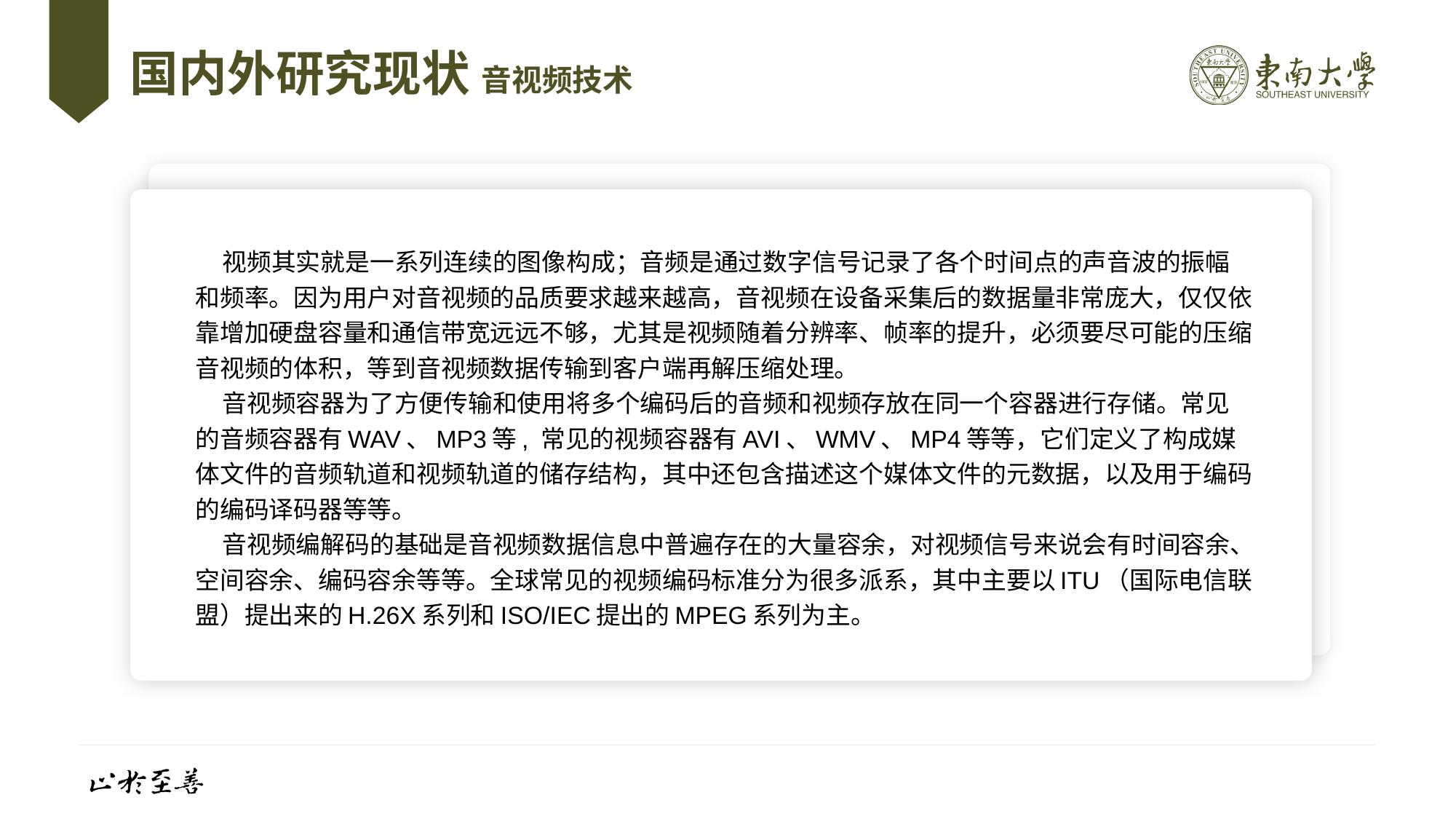

# 国内外研究现状 音视频技术

    视频其实就是一系列连续的图像构成；音频是通过数字信号记录了各个时间点的声音波的振幅和频率。因为用户对音视频的品质要求越来越高，音视频在设备采集后的数据量非常庞大，仅仅依靠增加硬盘容量和通信带宽远远不够，尤其是视频随着分辨率、帧率的提升，必须要尽可能的压缩音视频的体积，等到音视频数据传输到客户端再解压缩处理。
    音视频容器为了方便传输和使用将多个编码后的音频和视频存放在同一个容器进行存储。常见的音频容器有WAV、MP3等, 常见的视频容器有AVI、WMV、MP4等等，它们定义了构成媒体文件的音频轨道和视频轨道的储存结构，其中还包含描述这个媒体文件的元数据，以及用于编码的编码译码器等等。
    音视频编解码的基础是音视频数据信息中普遍存在的大量容余，对视频信号来说会有时间容余、空间容余、编码容余等等。全球常见的视频编码标准分为很多派系，其中主要以ITU（国际电信联盟）提出来的H.26X系列和ISO/IEC提出的MPEG系列为主。

6